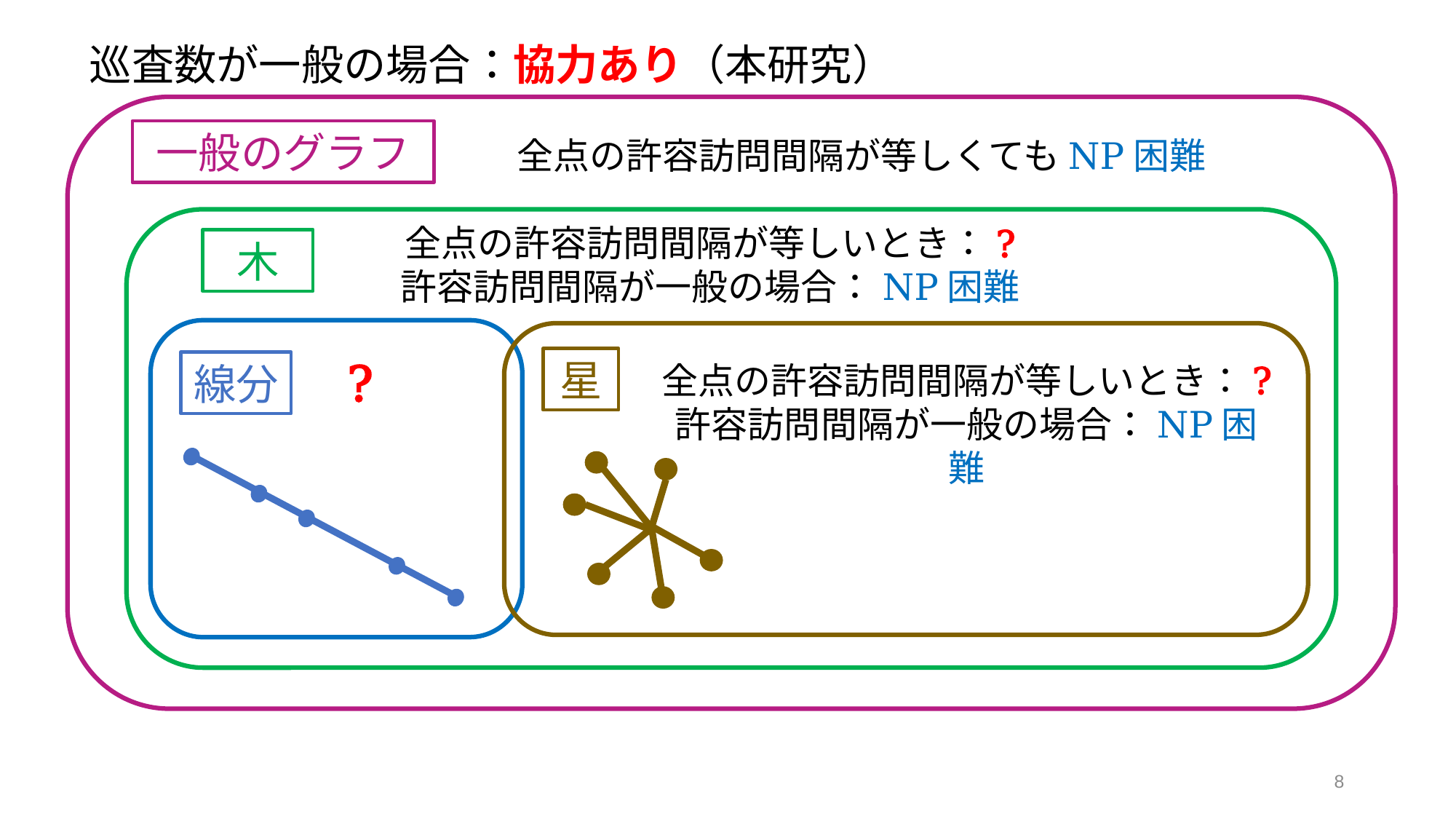

巡査数が一般の場合：協力あり（本研究）

一般のグラフ
全点の許容訪問間隔が等しくてもNP困難

木
全点の許容訪問間隔が等しいとき：?
許容訪問間隔が一般の場合：NP困難

?

星
線分
全点の許容訪問間隔が等しいとき：?
許容訪問間隔が一般の場合：NP困難

8